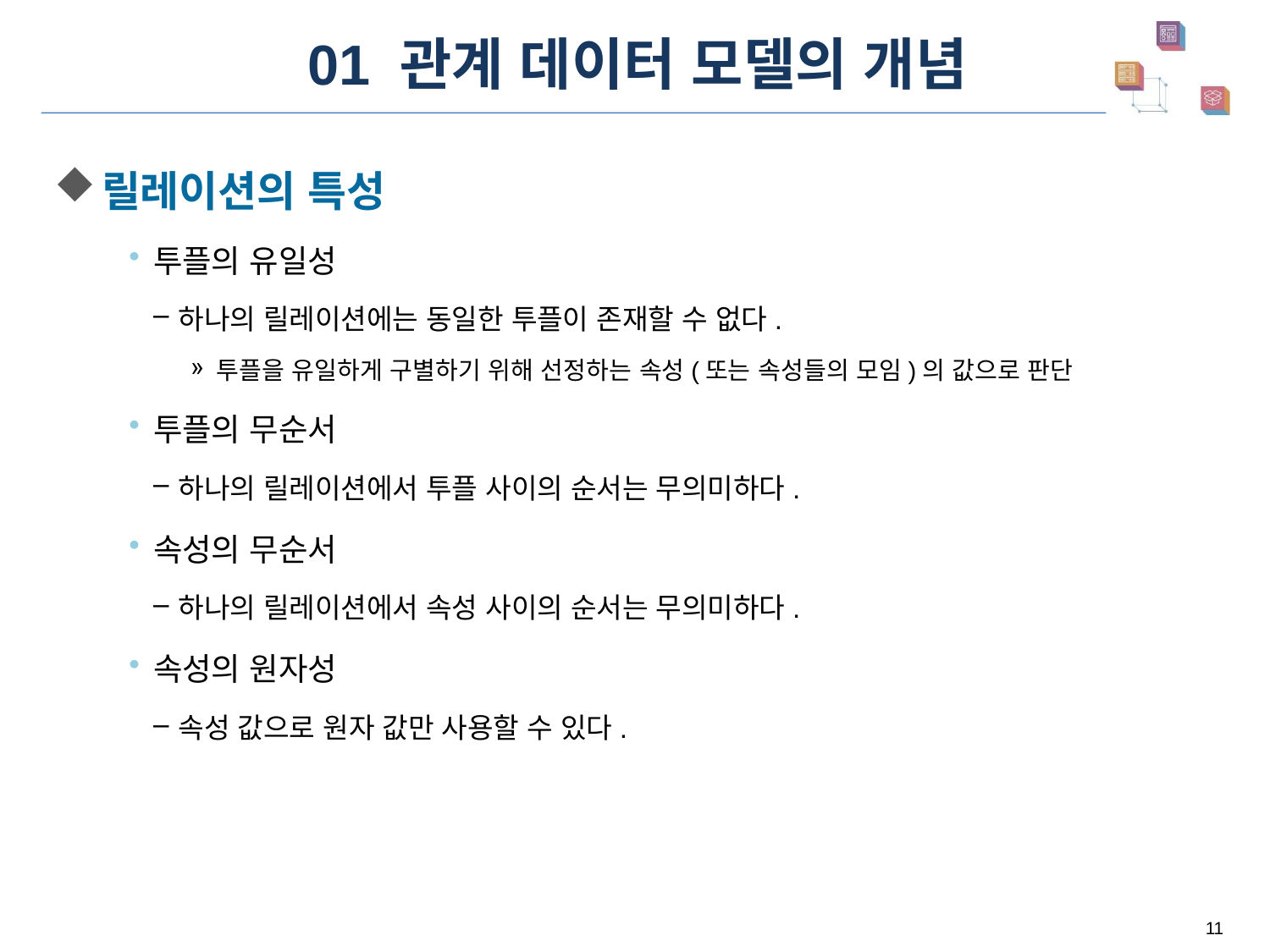

# 01 관계 데이터 모델의 개념
릴레이션의 특성
투플의 유일성
하나의 릴레이션에는 동일한 투플이 존재할 수 없다.
투플을 유일하게 구별하기 위해 선정하는 속성(또는 속성들의 모임)의 값으로 판단
투플의 무순서
하나의 릴레이션에서 투플 사이의 순서는 무의미하다.
속성의 무순서
하나의 릴레이션에서 속성 사이의 순서는 무의미하다.
속성의 원자성
속성 값으로 원자 값만 사용할 수 있다.